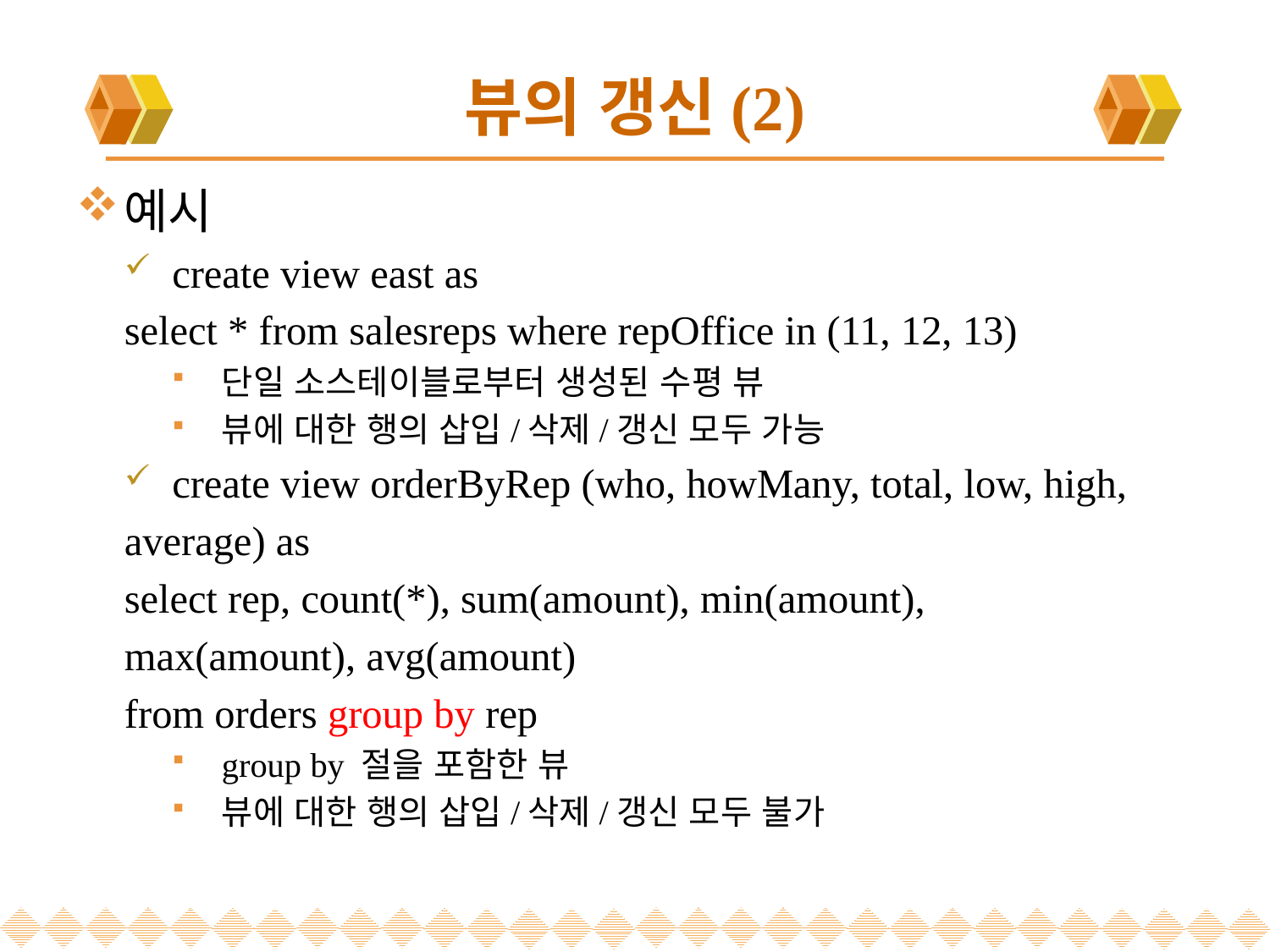

# 뷰의 갱신(2)
예시
create view east as
	select * from salesreps where repOffice in (11, 12, 13)
단일 소스테이블로부터 생성된 수평 뷰
뷰에 대한 행의 삽입/삭제/갱신 모두 가능
create view orderByRep (who, howMany, total, low, high,
		average) as
	select rep, count(*), sum(amount), min(amount),
		max(amount), avg(amount)
	from orders group by rep
group by 절을 포함한 뷰
뷰에 대한 행의 삽입/삭제/갱신 모두 불가